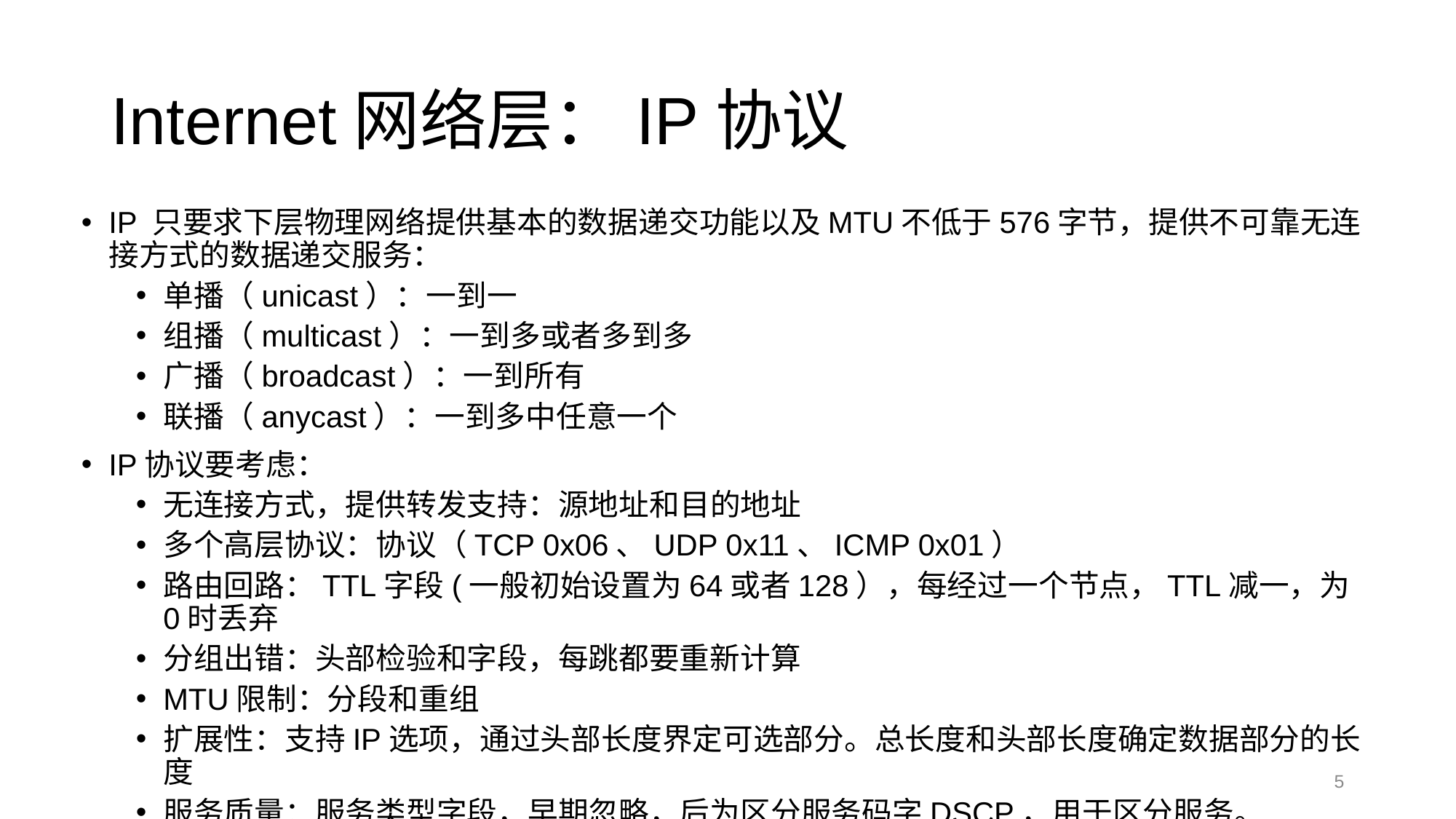

# Internet网络层：IP协议
IP 只要求下层物理网络提供基本的数据递交功能以及MTU不低于576字节，提供不可靠无连接方式的数据递交服务：
单播（unicast）：一到一
组播（multicast）：一到多或者多到多
广播（broadcast）：一到所有
联播（anycast）：一到多中任意一个
IP协议要考虑：
无连接方式，提供转发支持：源地址和目的地址
多个高层协议：协议（TCP 0x06、UDP 0x11、ICMP 0x01）
路由回路：TTL字段(一般初始设置为64或者128），每经过一个节点，TTL减一，为0时丢弃
分组出错：头部检验和字段，每跳都要重新计算
MTU限制：分段和重组
扩展性：支持IP选项，通过头部长度界定可选部分。总长度和头部长度确定数据部分的长度
服务质量：服务类型字段，早期忽略，后为区分服务码字DSCP，用于区分服务。

5